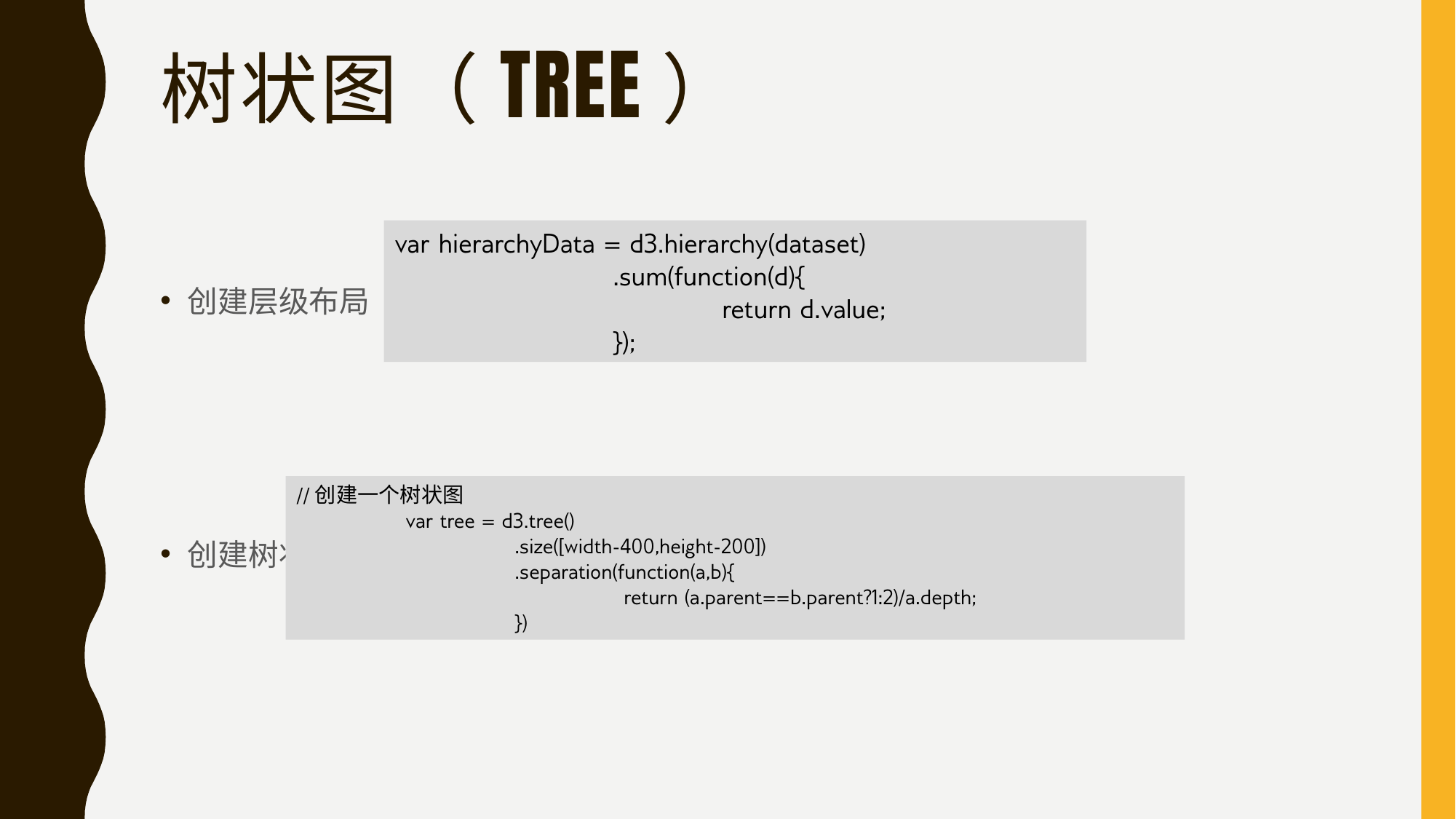

# 树状图（Tree）
var hierarchyData = d3.hierarchy(dataset)
    		.sum(function(d){
    			return d.value;
    		});
创建层级布局

创建树状图

//创建一个树状图
    	var tree = d3.tree()
    		.size([width-400,height-200])
    		.separation(function(a,b){
    			return (a.parent==b.parent?1:2)/a.depth;
    		})